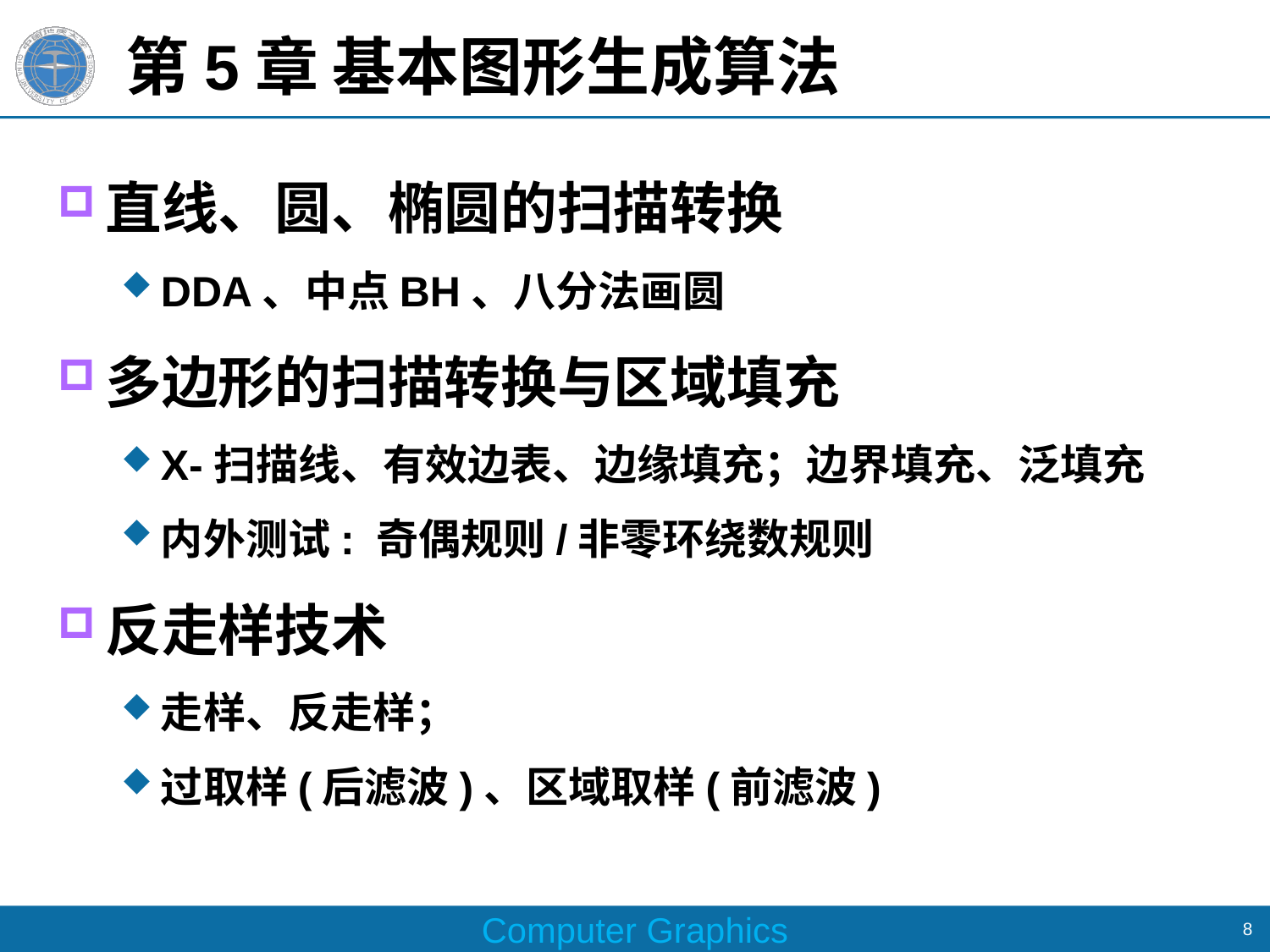

# 第5章 基本图形生成算法
直线、圆、椭圆的扫描转换
DDA、中点BH、八分法画圆
多边形的扫描转换与区域填充
X-扫描线、有效边表、边缘填充；边界填充、泛填充
内外测试: 奇偶规则/非零环绕数规则
反走样技术
走样、反走样；
过取样(后滤波)、区域取样(前滤波)